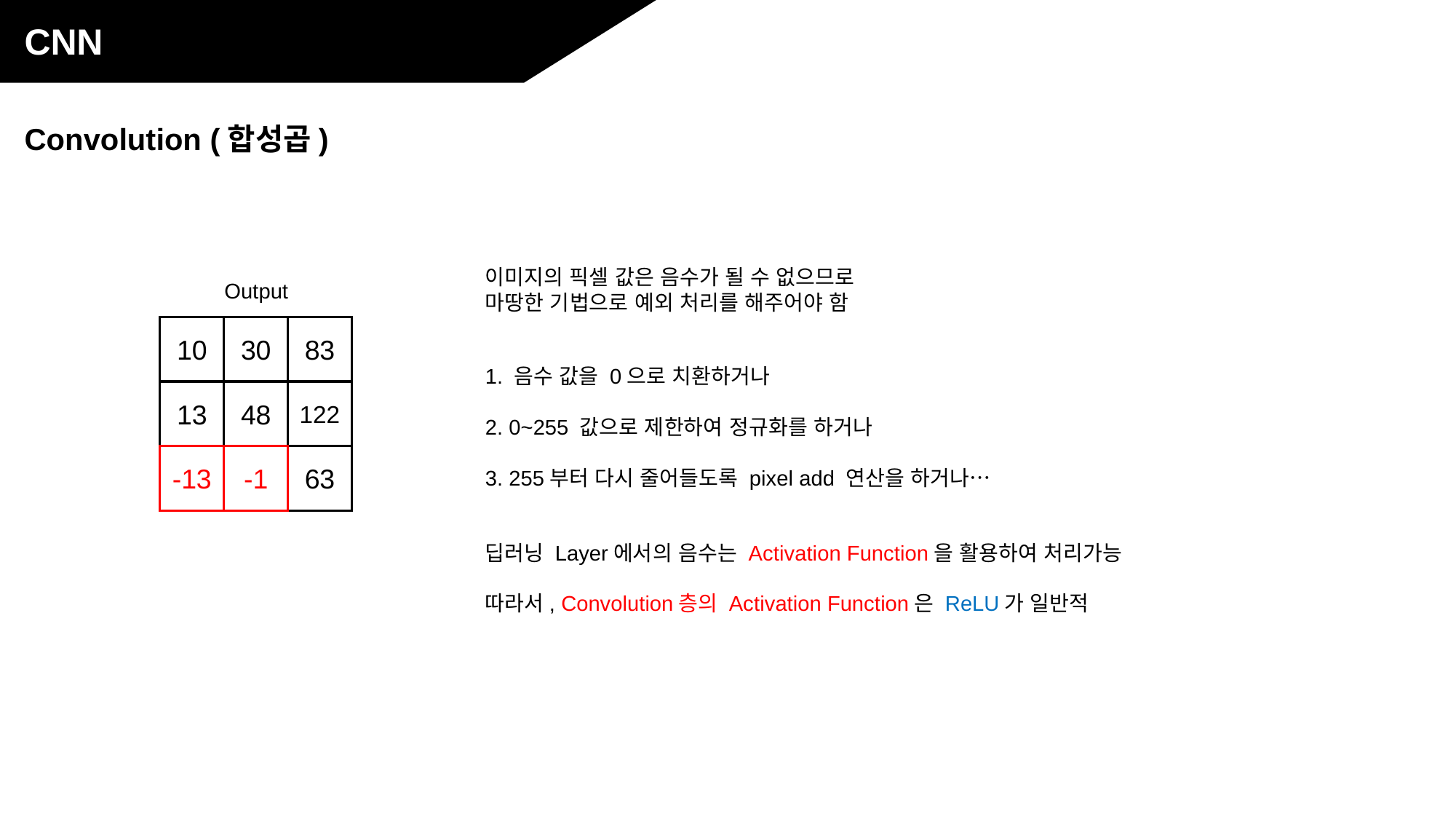

CNN
Convolution (합성곱)
이미지의 픽셀 값은 음수가 될 수 없으므로
마땅한 기법으로 예외 처리를 해주어야 함
Output
10
30
83
13
48
122
-13
-1
63
1. 음수 값을 0으로 치환하거나

2. 0~255 값으로 제한하여 정규화를 하거나

3. 255부터 다시 줄어들도록 pixel add 연산을 하거나…
딥러닝 Layer에서의 음수는 Activation Function을 활용하여 처리가능

따라서, Convolution층의 Activation Function은 ReLU가 일반적